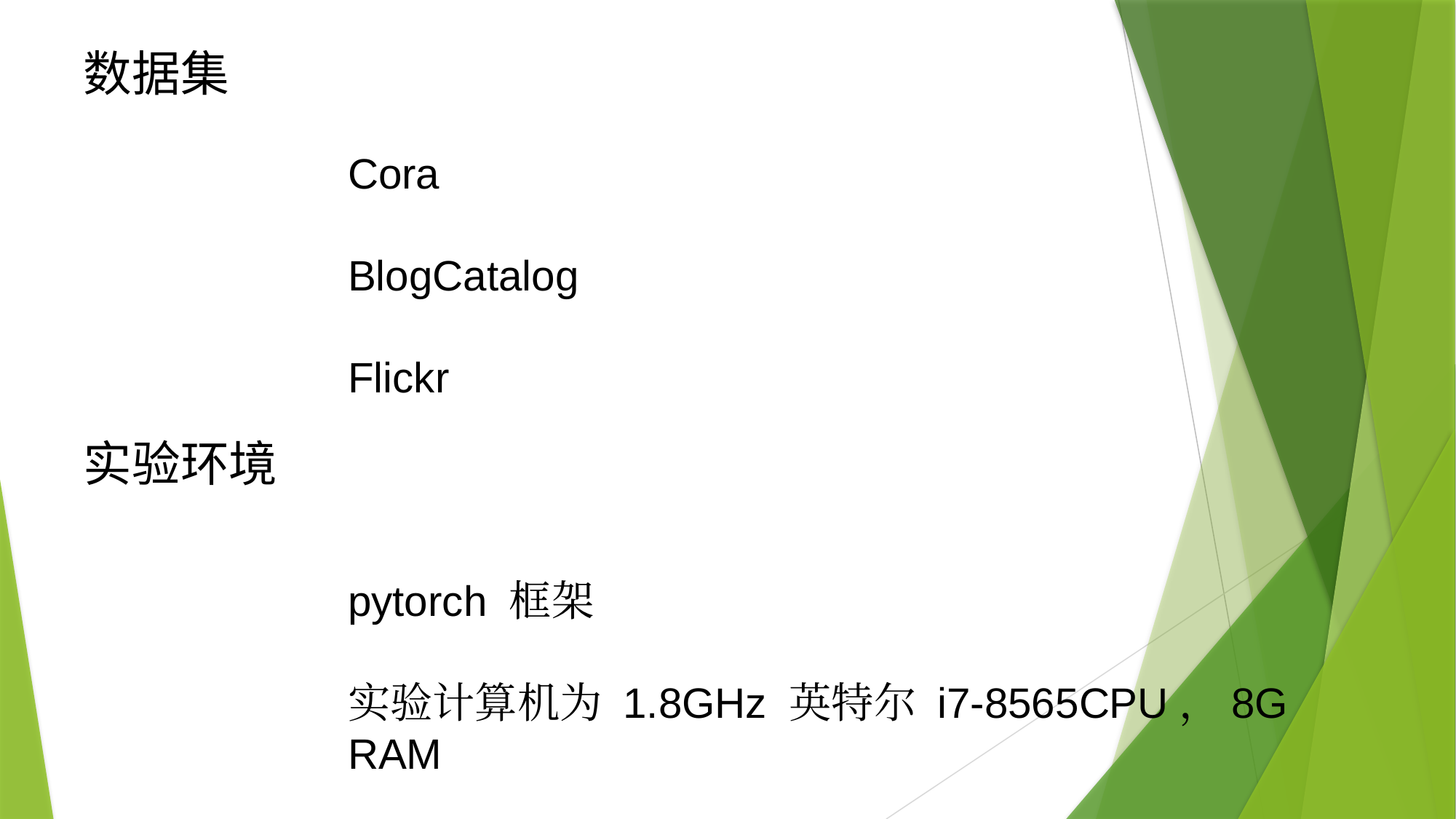

数据集
Cora

BlogCatalog

Flickr
实验环境
pytorch 框架

实验计算机为 1.8GHz 英特尔 i7-8565CPU，8G RAM